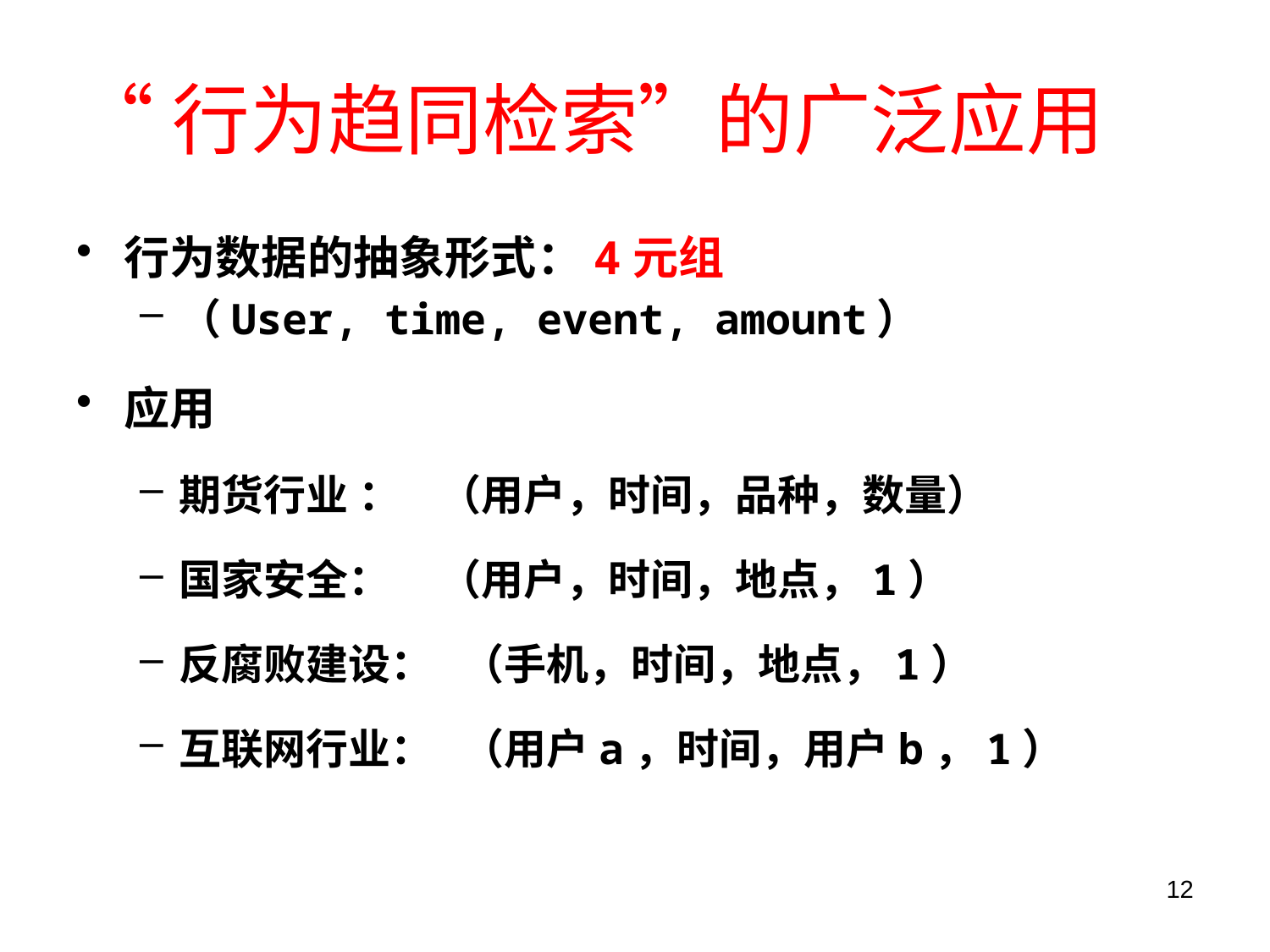

# “行为趋同检索”的广泛应用
行为数据的抽象形式：4元组
（User, time, event, amount）
应用
期货行业 ：    （用户，时间，品种，数量）
国家安全：     （用户，时间，地点，1）
反腐败建设：   （手机，时间，地点，1）
互联网行业：   （用户a，时间，用户b，1）

12